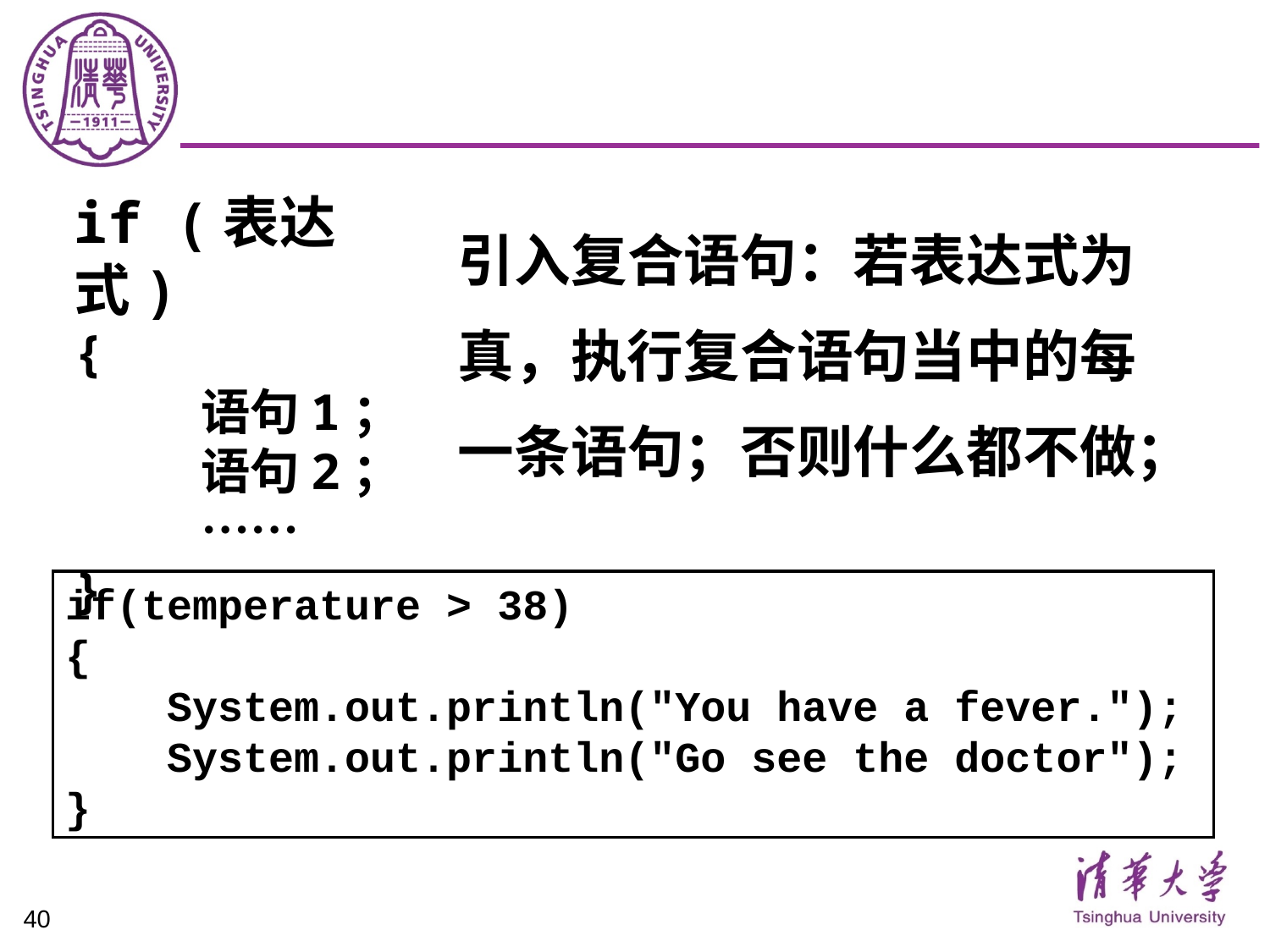

if (表达式)
{
	语句1；
	语句2；
	……
}
引入复合语句：若表达式为
真，执行复合语句当中的每
一条语句；否则什么都不做；
if(temperature > 38)
{
    System.out.println("You have a fever.");
    System.out.println("Go see the doctor");
}
40